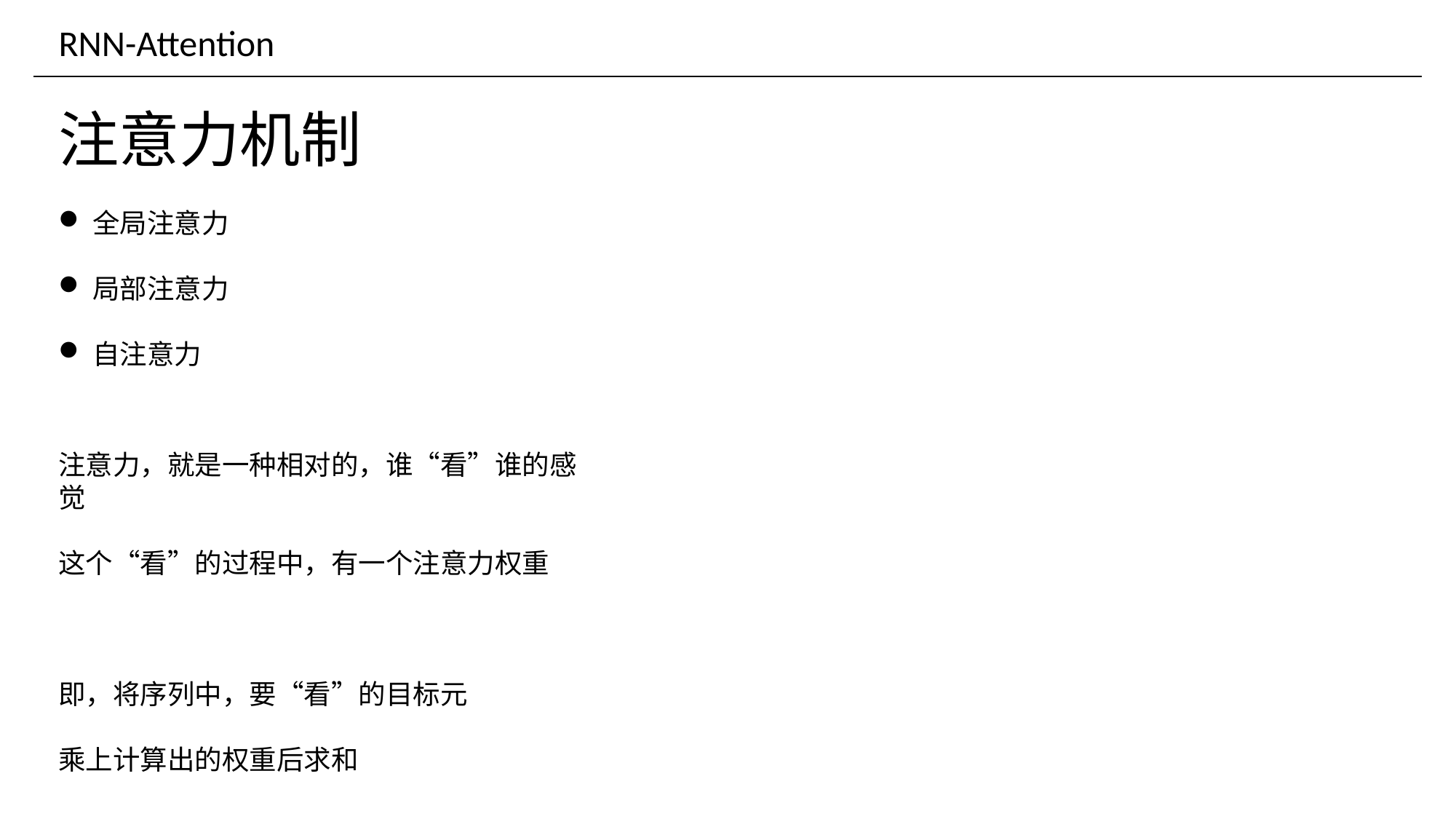

# RNN-Attention
注意力机制
全局注意力

局部注意力

自注意力
注意力，就是一种相对的，谁“看”谁的感觉

这个“看”的过程中，有一个注意力权重

即，将序列中，要“看”的目标元

乘上计算出的权重后求和